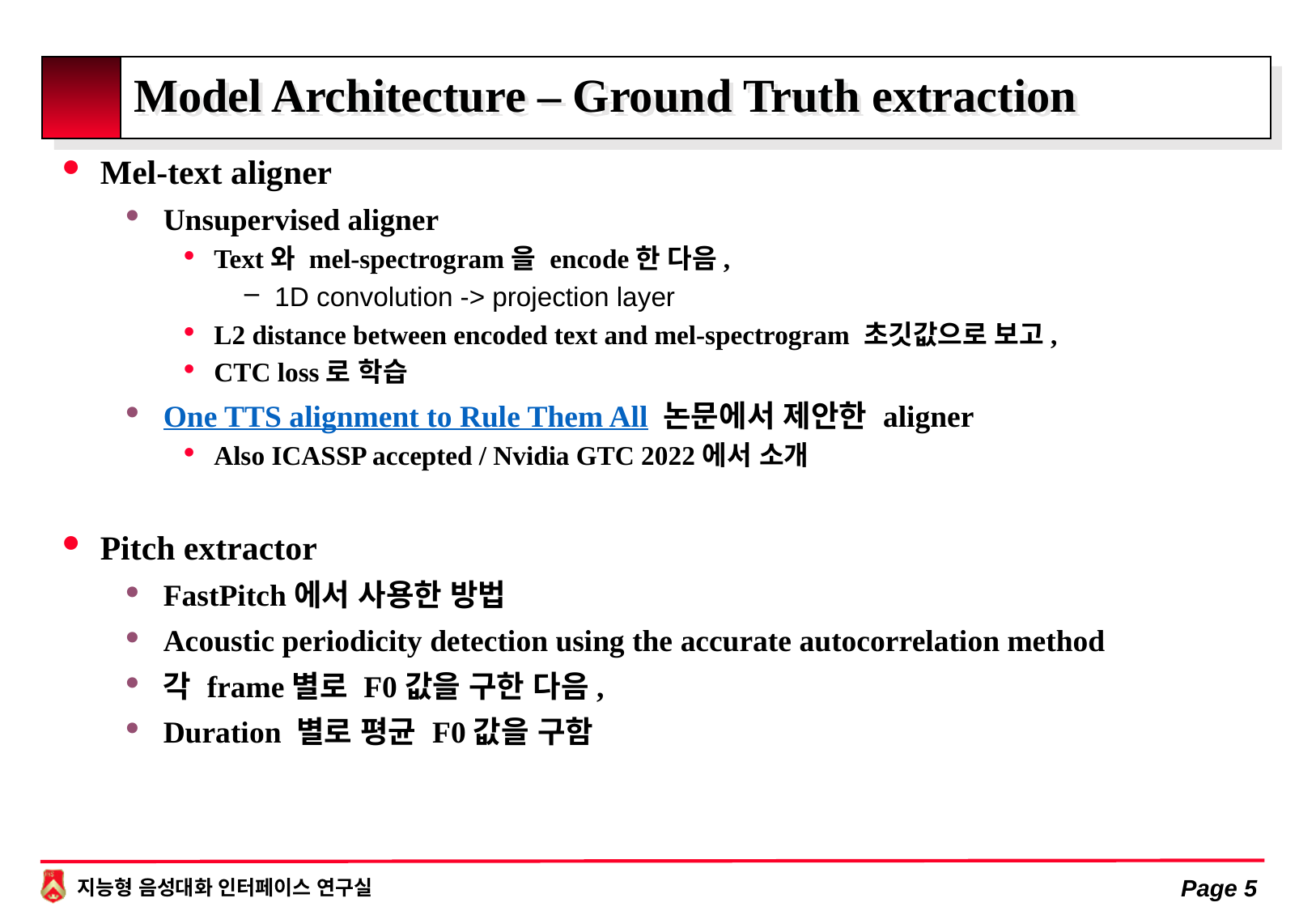

# Model Architecture – Ground Truth extraction
Mel-text aligner
Unsupervised aligner
Text와 mel-spectrogram을 encode한 다음,
1D convolution -> projection layer
L2 distance between encoded text and mel-spectrogram 초깃값으로 보고,
CTC loss로 학습
One TTS alignment to Rule Them All 논문에서 제안한 aligner
Also ICASSP accepted / Nvidia GTC 2022에서 소개

Pitch extractor
FastPitch에서 사용한 방법
Acoustic periodicity detection using the accurate autocorrelation method
각 frame별로 F0값을 구한 다음,
Duration 별로 평균 F0값을 구함
Page 5